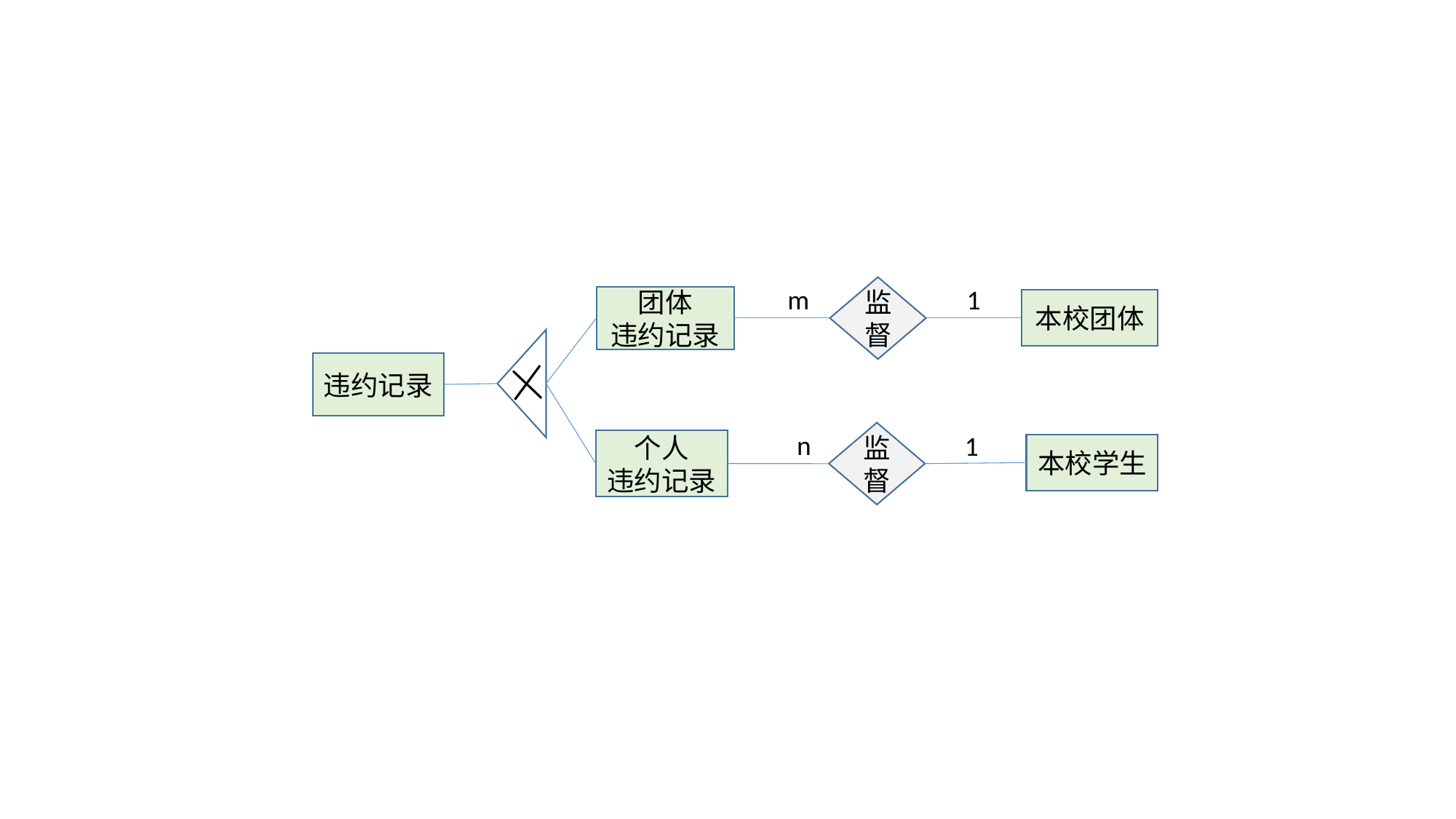

m
监督
1
团体
违约记录
本校团体
违约记录

n
监督
1
个人
违约记录
本校学生